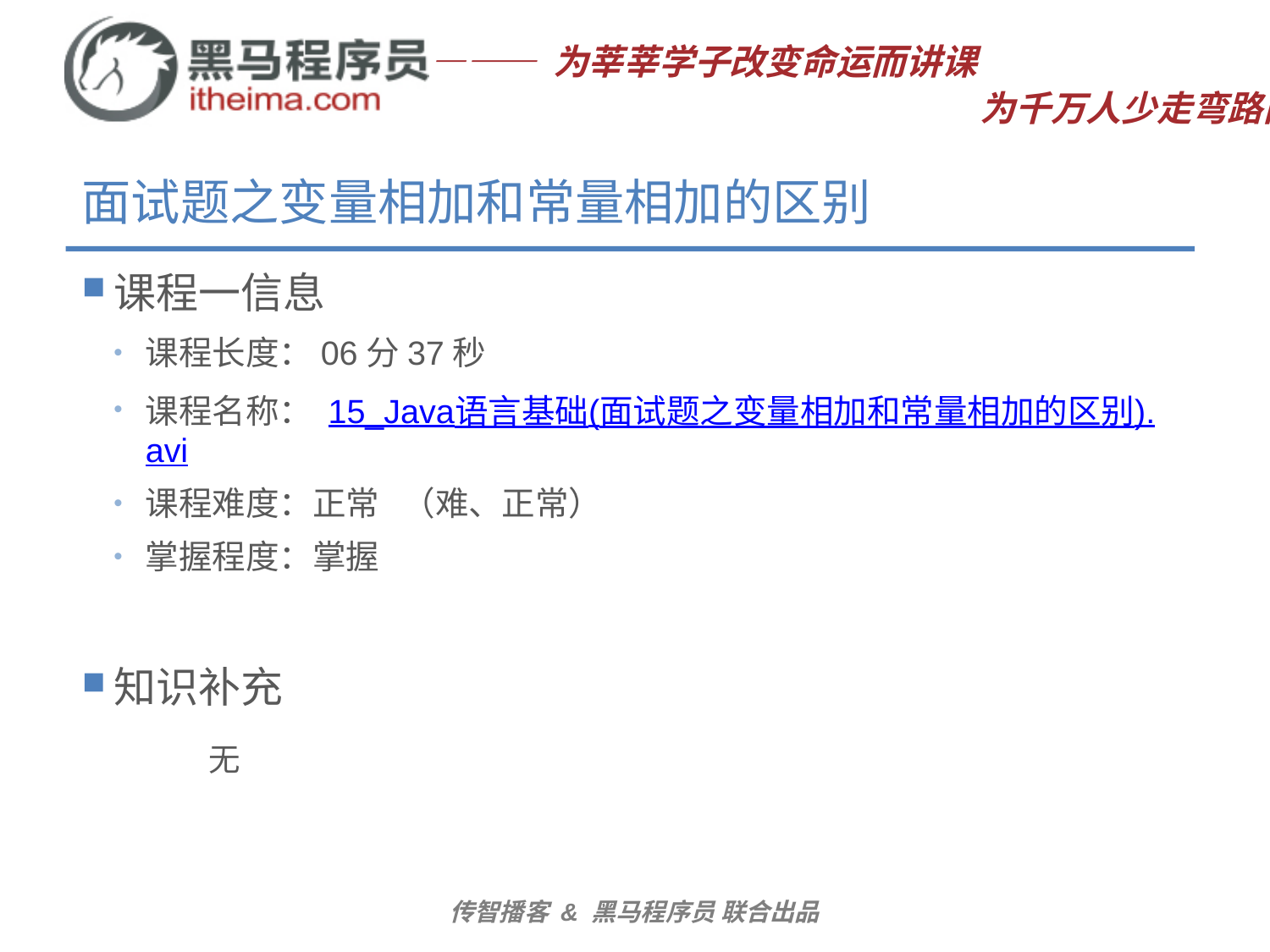

# 面试题之变量相加和常量相加的区别
课程一信息
课程长度：06分37秒
课程名称： 15_Java语言基础(面试题之变量相加和常量相加的区别).avi
课程难度：正常   （难、正常）
掌握程度：掌握

知识补充
	无